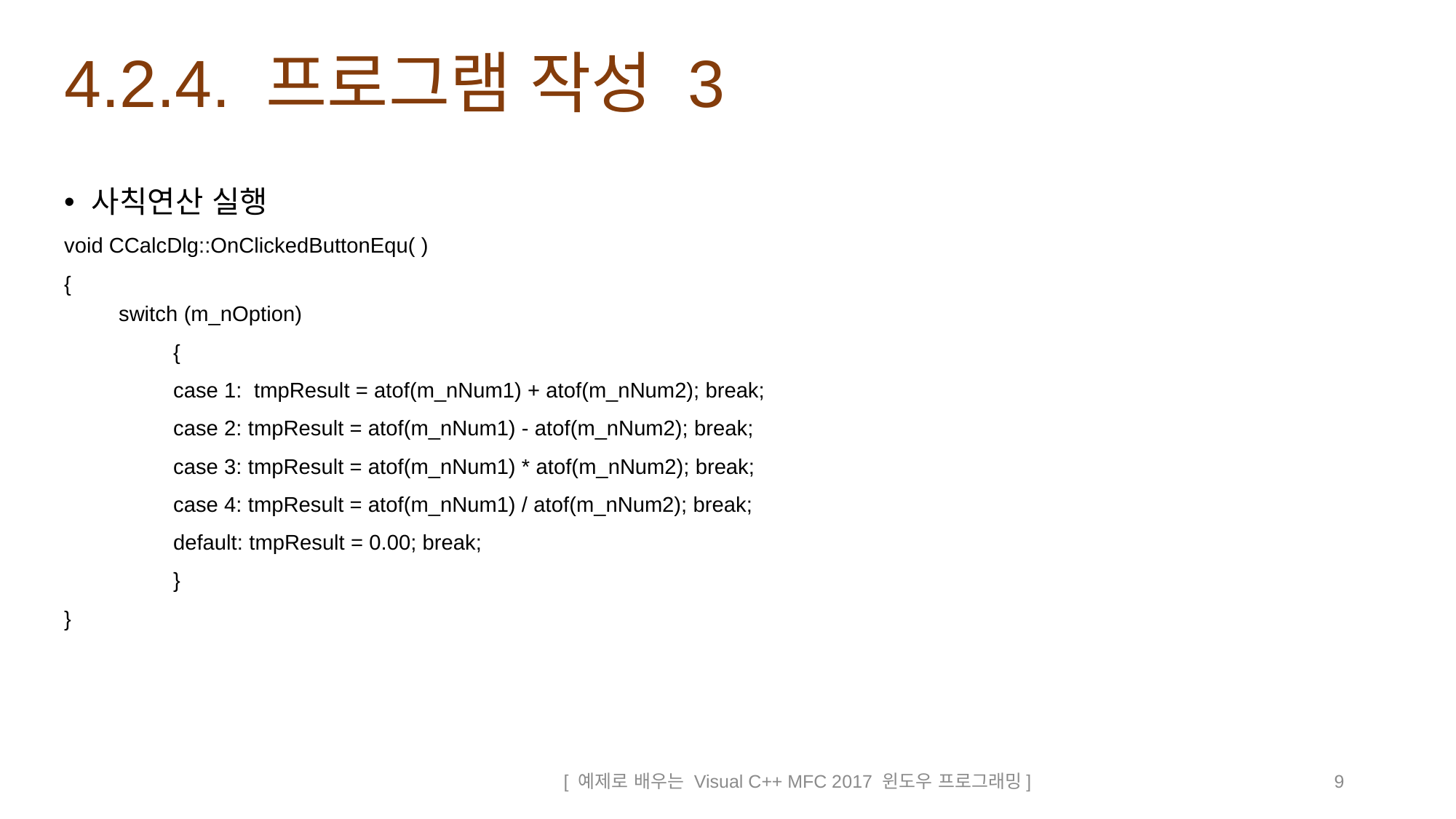

# 4.2.4. 프로그램 작성 3

사칙연산 실행
void CCalcDlg::OnClickedButtonEqu( )
{
switch (m_nOption)
	{
	case 1:  tmpResult = atof(m_nNum1) + atof(m_nNum2); break;
         	case 2: tmpResult = atof(m_nNum1) - atof(m_nNum2); break;
	case 3: tmpResult = atof(m_nNum1) * atof(m_nNum2); break;
	case 4: tmpResult = atof(m_nNum1) / atof(m_nNum2); break;
	default: tmpResult = 0.00; break;
	}
}

[ 예제로 배우는 Visual C++ MFC 2017 윈도우 프로그래밍]
9